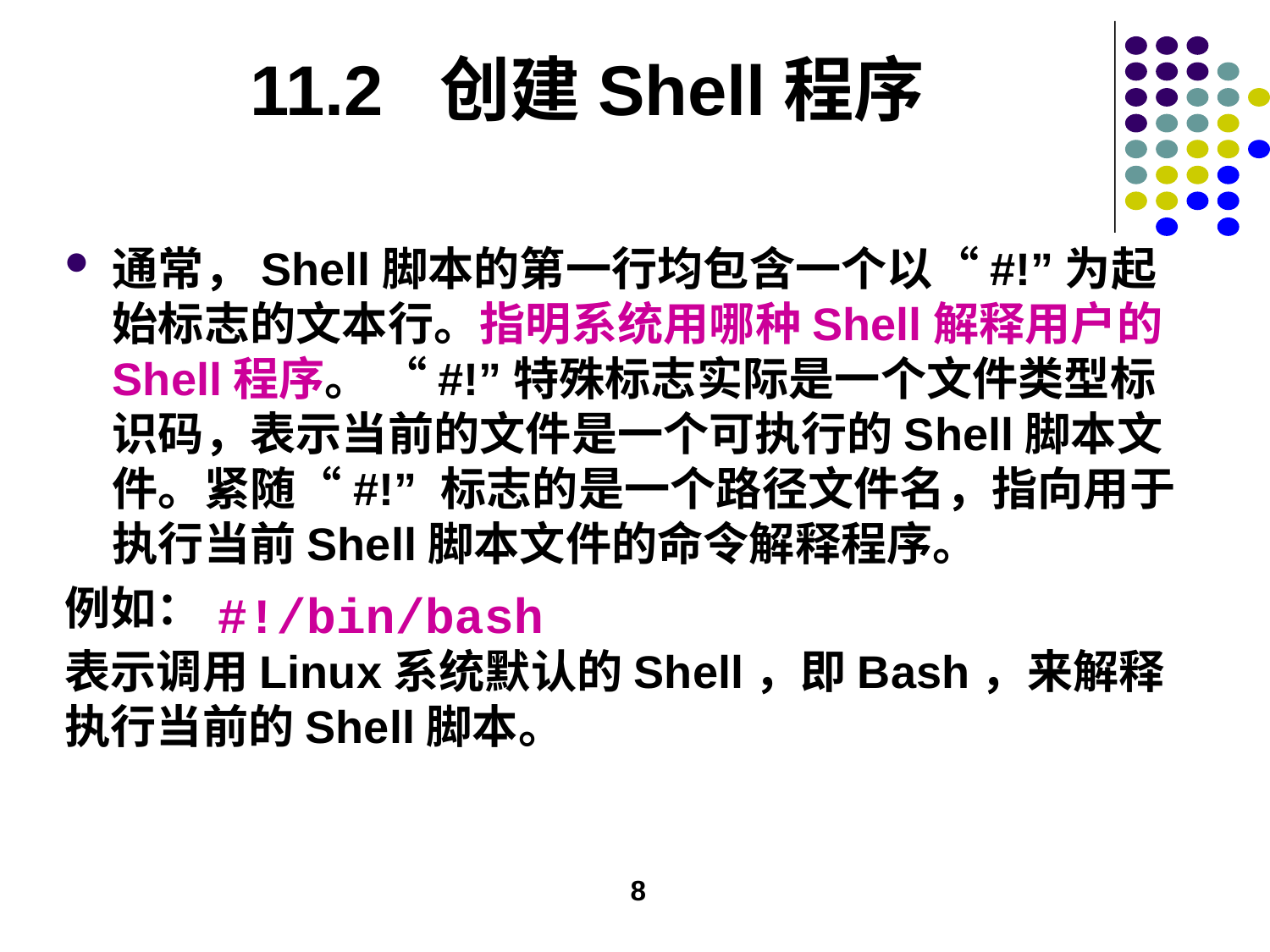

# 11.2  创建Shell程序
通常，Shell脚本的第一行均包含一个以“#!”为起始标志的文本行。指明系统用哪种Shell解释用户的Shell程序。 “#!”特殊标志实际是一个文件类型标识码，表示当前的文件是一个可执行的Shell脚本文件。紧随“#!” 标志的是一个路径文件名，指向用于执行当前Shell脚本文件的命令解释程序。
例如：
表示调用Linux系统默认的Shell，即Bash，来解释执行当前的Shell脚本。

#!/bin/bash
8